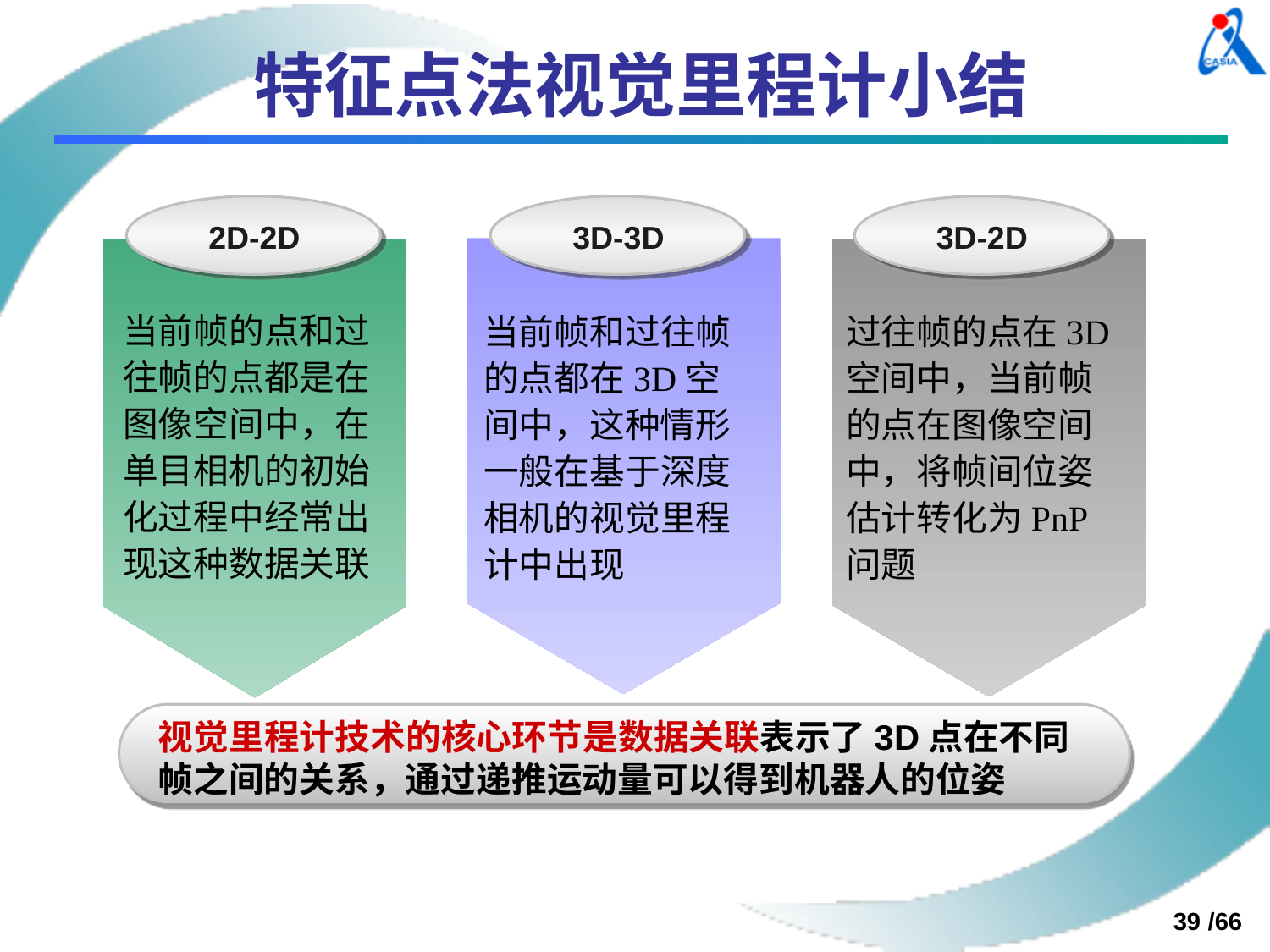

# 特征点法视觉里程计小结

2D-2D
3D-3D
3D-2D

当前帧的点和过往帧的点都是在图像空间中，在单目相机的初始化过程中经常出现这种数据关联
当前帧和过往帧的点都在3D空间中，这种情形一般在基于深度相机的视觉里程计中出现
过往帧的点在3D空间中，当前帧的点在图像空间中，将帧间位姿估计转化为PnP问题

视觉里程计技术的核心环节是数据关联表示了3D点在不同帧之间的关系，通过递推运动量可以得到机器人的位姿
39 /66